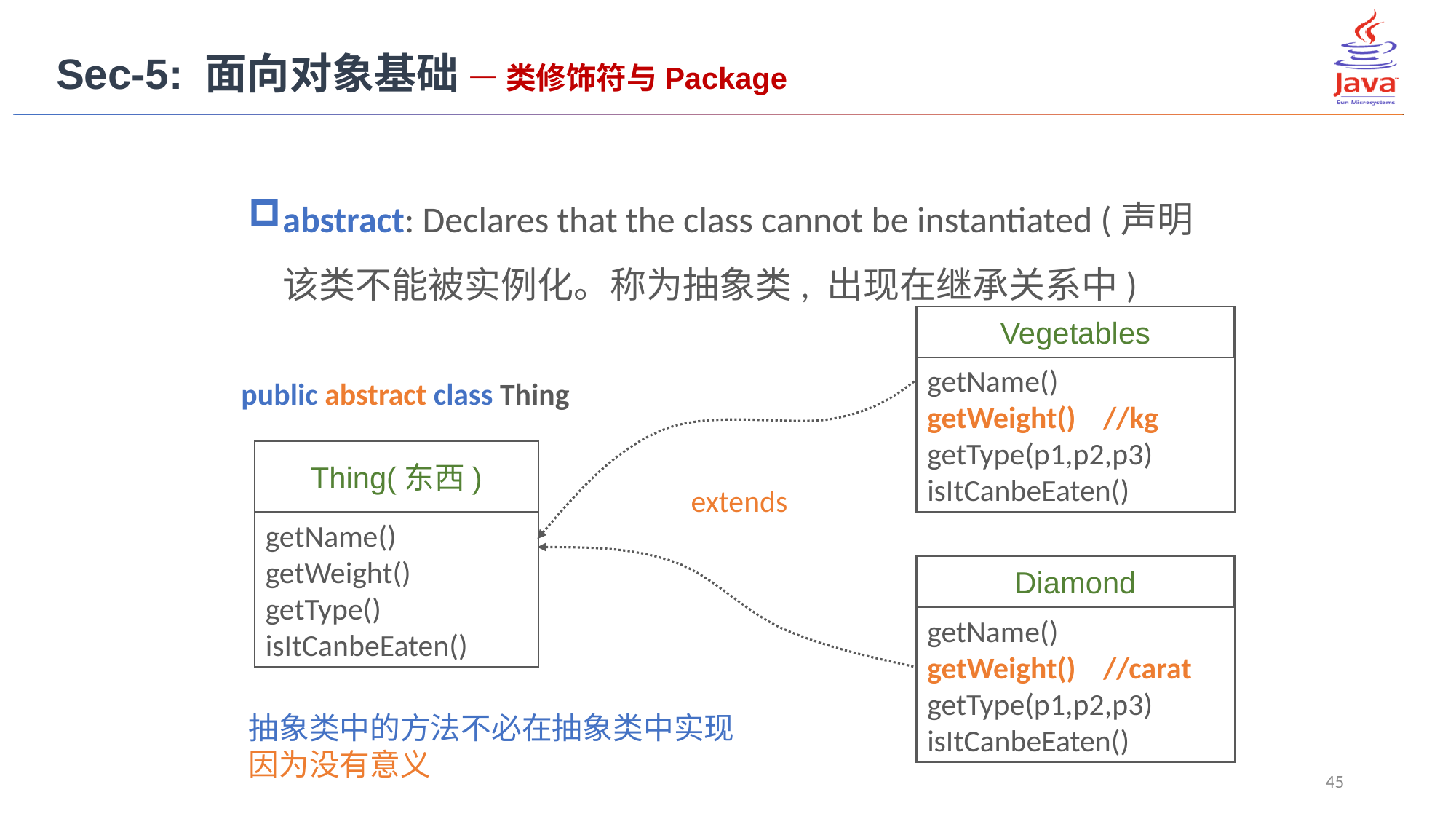

Sec-5: 面向对象基础 — 类修饰符与Package
abstract: Declares that the class cannot be instantiated (声明该类不能被实例化。称为抽象类, 出现在继承关系中)
Vegetables
getName()
getWeight()    //kg
getType(p1,p2,p3)
isItCanbeEaten()
public abstract class Thing

Thing(东西)
extends
getName()
getWeight()
getType()
isItCanbeEaten()

Diamond
getName()
getWeight()    //carat
getType(p1,p2,p3)
isItCanbeEaten()
抽象类中的方法不必在抽象类中实现
因为没有意义
45